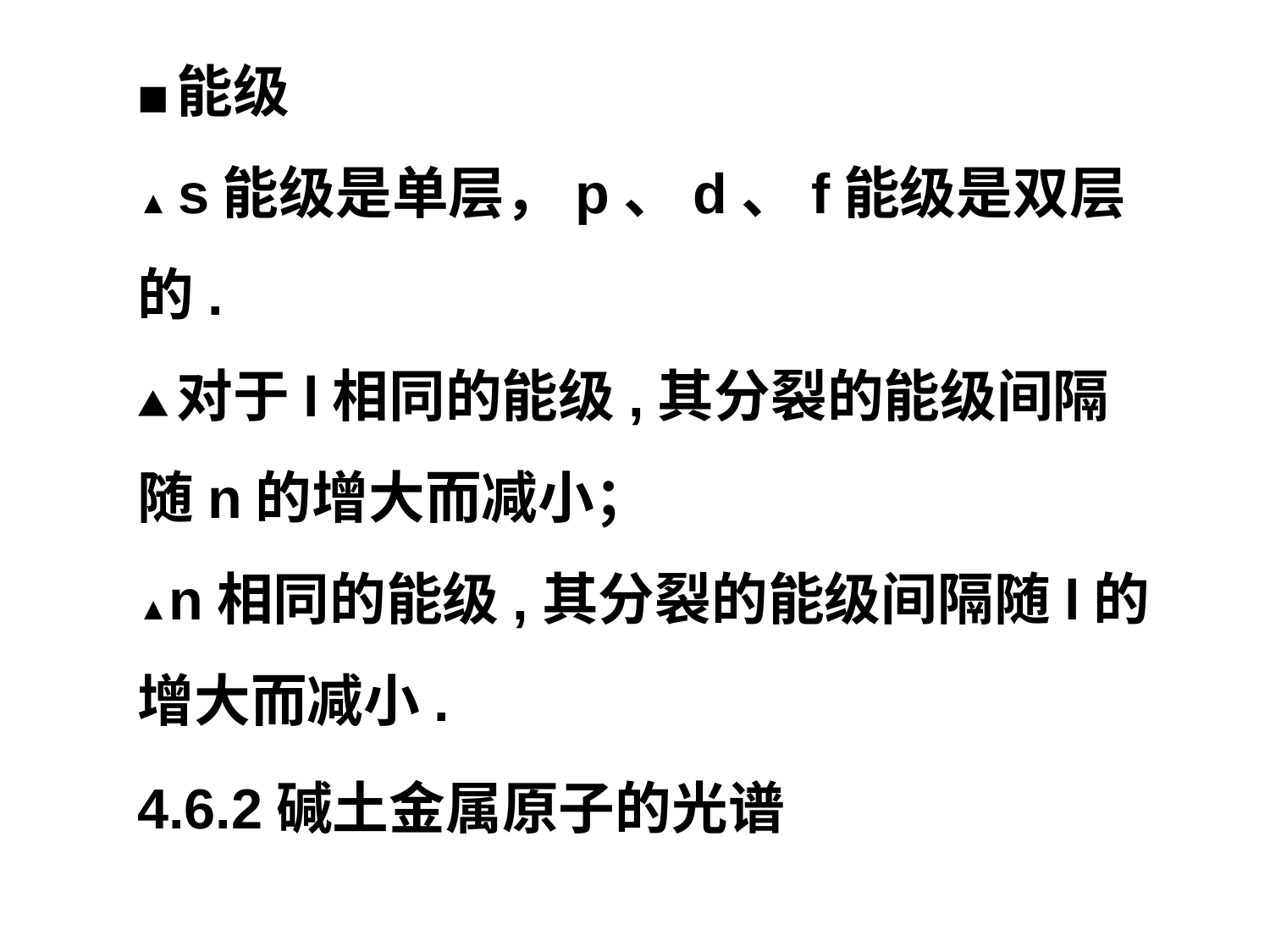

■能级
▲ s能级是单层，p、d、f能级是双层的.
▲对于l相同的能级,其分裂的能级间隔随n的增大而减小；
▲n相同的能级,其分裂的能级间隔随l的增大而减小.
4.6.2碱土金属原子的光谱